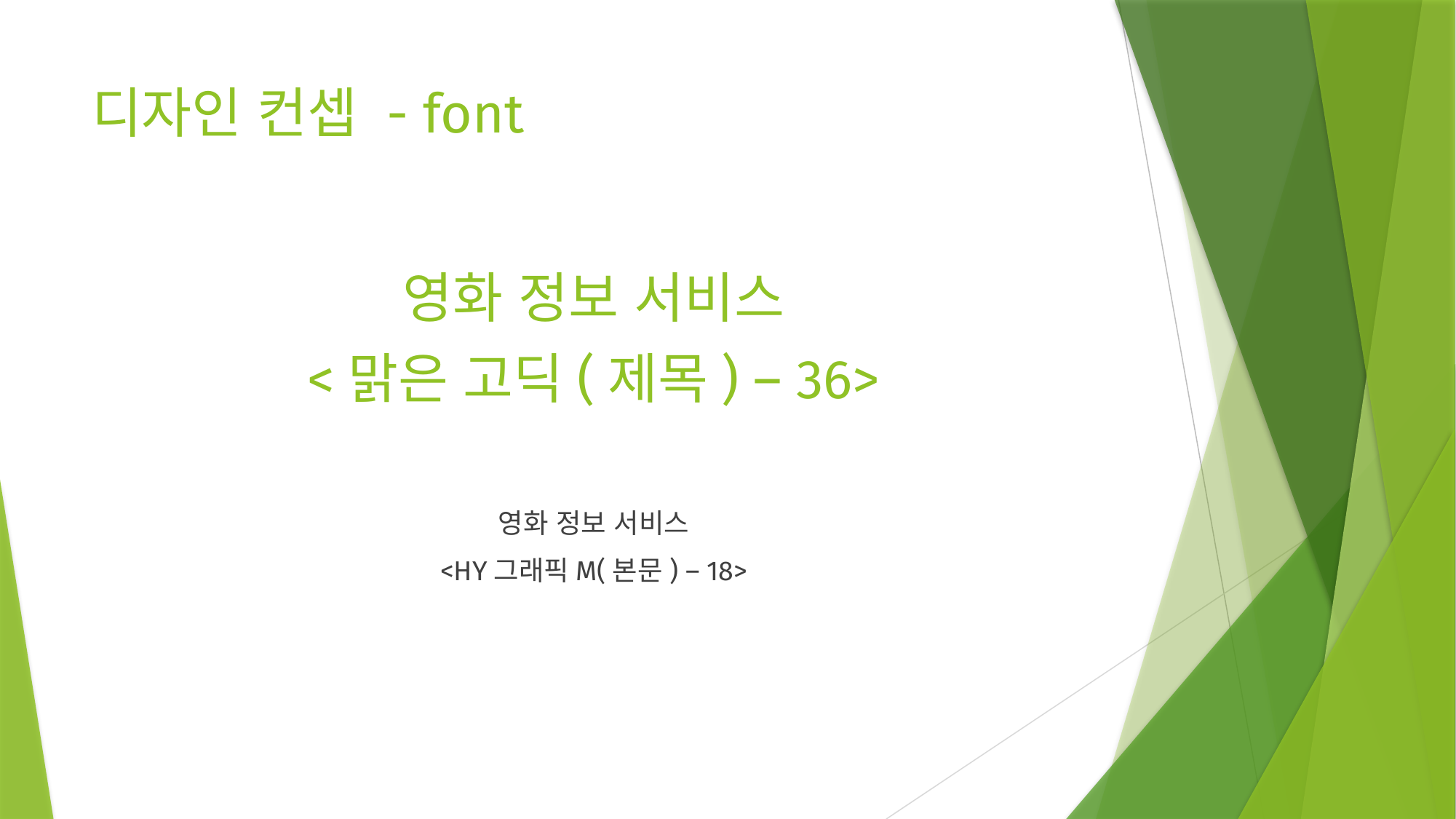

# 디자인 컨셉 - font
영화 정보 서비스
<맑은 고딕(제목) – 36>

영화 정보 서비스
<HY그래픽M(본문) – 18>